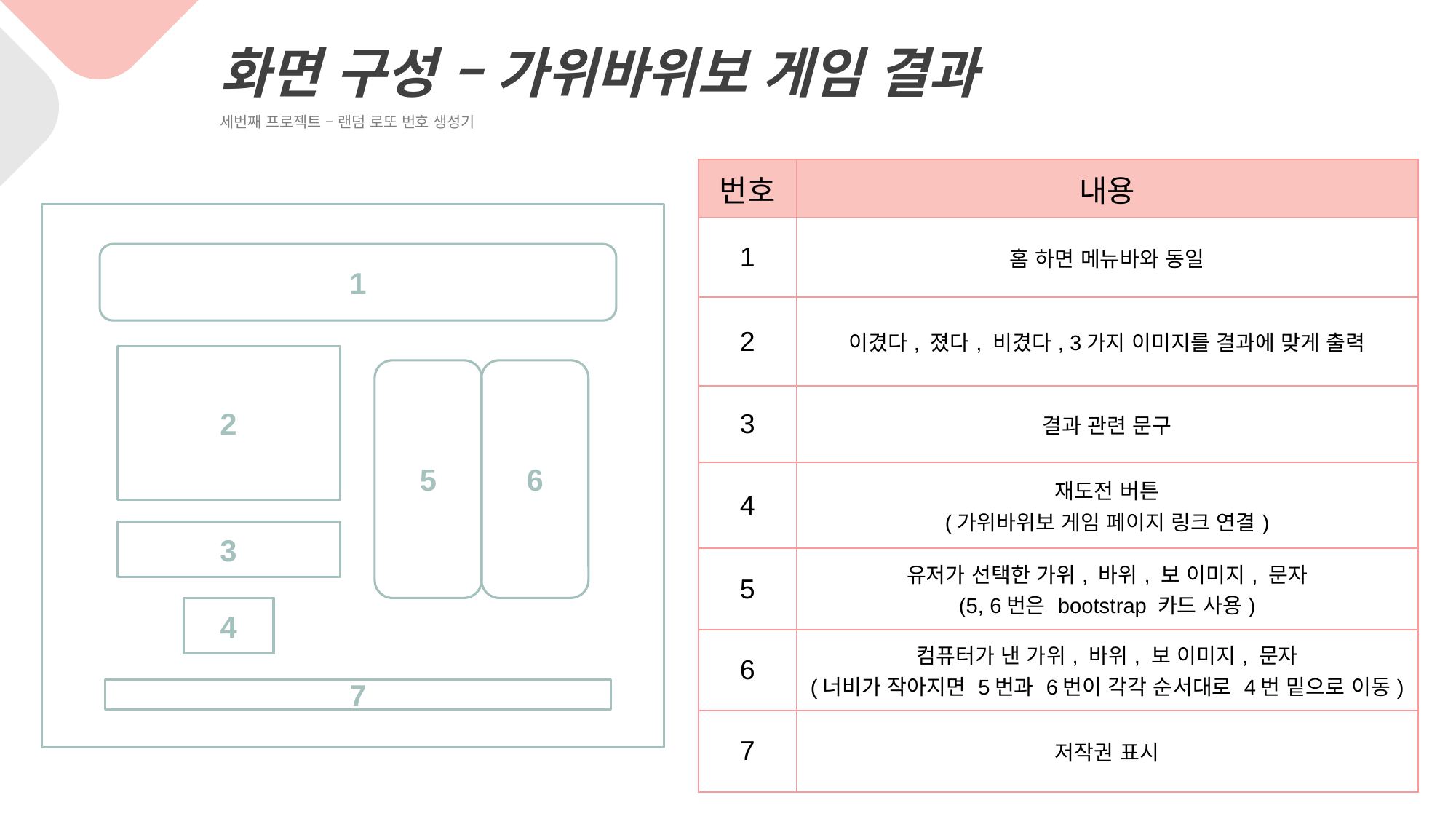

화면 구성 – 가위바위보 게임 결과
세번째 프로젝트 – 랜덤 로또 번호 생성기
| 번호 | 내용 |
| --- | --- |
| 1 | 홈 하면 메뉴바와 동일 |
| 2 | 이겼다, 졌다, 비겼다, 3가지 이미지를 결과에 맞게 출력 |
| 3 | 결과 관련 문구 |
| 4 | 재도전 버튼 (가위바위보 게임 페이지 링크 연결) |
| 5 | 유저가 선택한 가위, 바위, 보 이미지, 문자 (5, 6번은 bootstrap 카드 사용) |
| 6 | 컴퓨터가 낸 가위, 바위, 보 이미지, 문자 (너비가 작아지면 5번과 6번이 각각 순서대로 4번 밑으로 이동) |
| 7 | 저작권 표시 |

1
2
5
6
3
4
7